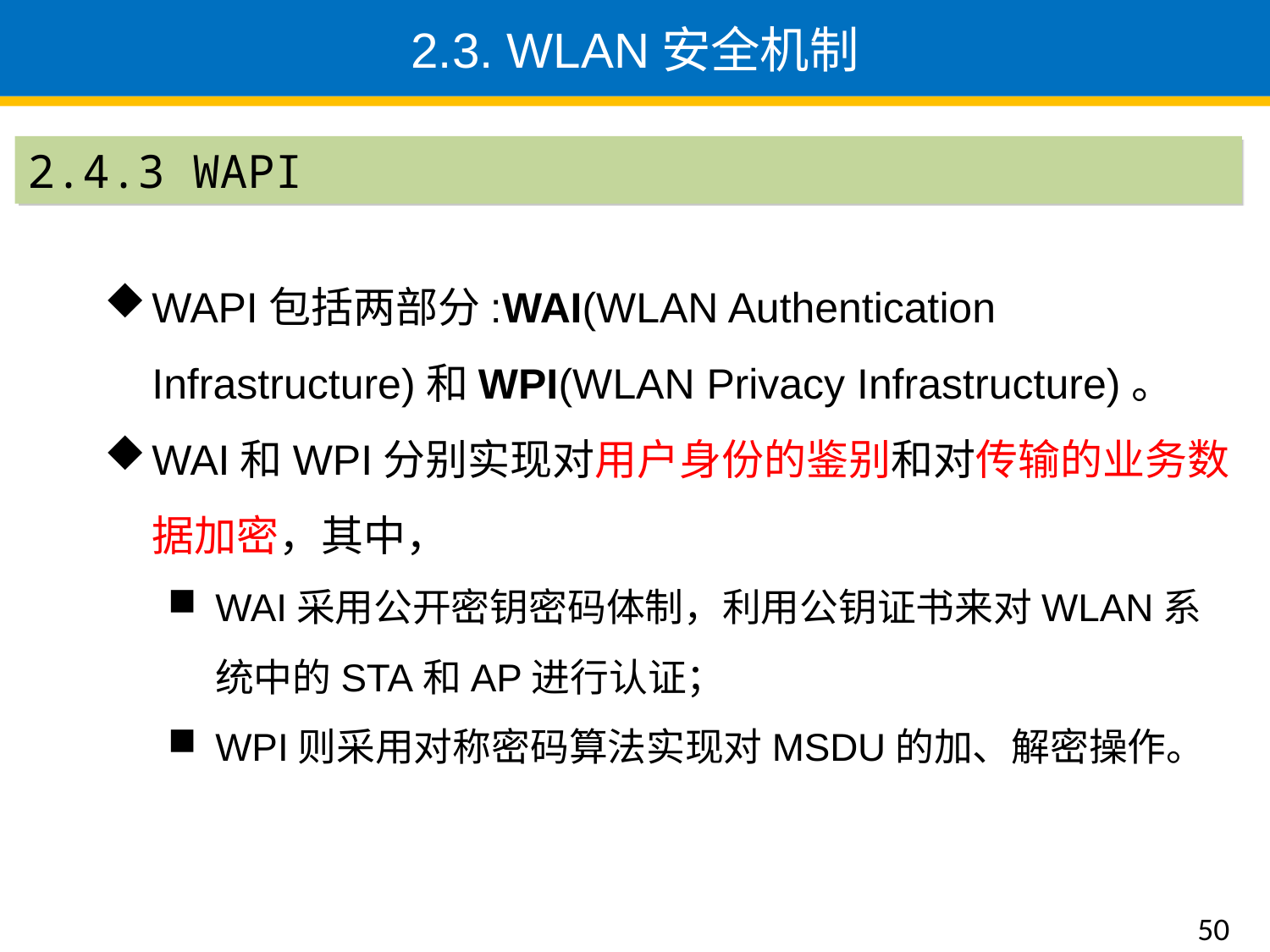

# 2.3. WLAN安全机制
2.4.3 WAPI
WAPI包括两部分:WAI(WLAN Authentication Infrastructure)和WPI(WLAN Privacy Infrastructure)。
WAI和WPI分别实现对用户身份的鉴别和对传输的业务数据加密，其中，
WAI采用公开密钥密码体制，利用公钥证书来对WLAN系统中的STA和AP进行认证；
WPI则采用对称密码算法实现对MSDU的加、解密操作。
50